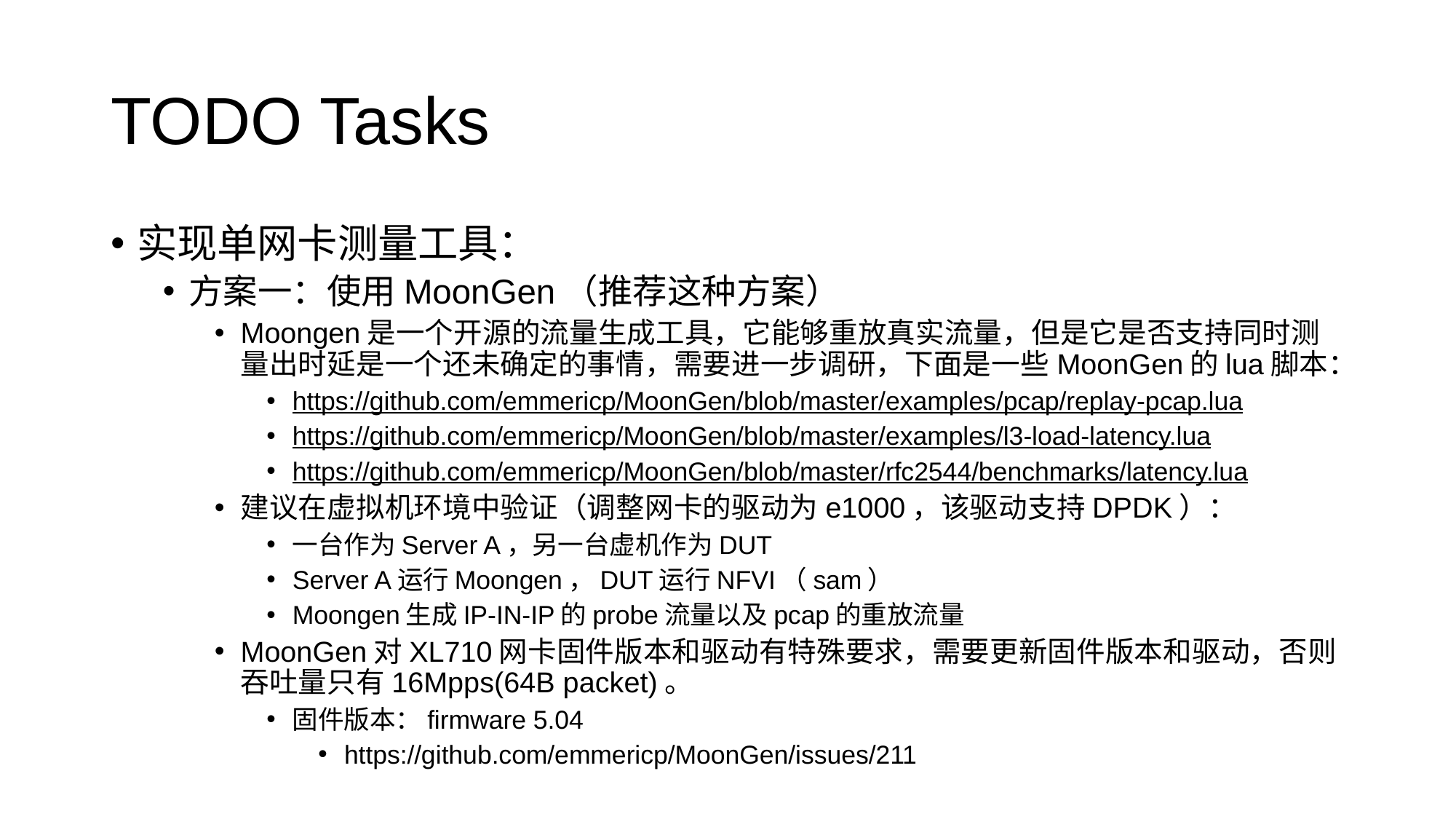

# TODO Tasks
实现单网卡测量工具：
方案一：使用MoonGen（推荐这种方案）
Moongen是一个开源的流量生成工具，它能够重放真实流量，但是它是否支持同时测量出时延是一个还未确定的事情，需要进一步调研，下面是一些MoonGen的lua脚本：
https://github.com/emmericp/MoonGen/blob/master/examples/pcap/replay-pcap.lua
https://github.com/emmericp/MoonGen/blob/master/examples/l3-load-latency.lua
https://github.com/emmericp/MoonGen/blob/master/rfc2544/benchmarks/latency.lua
建议在虚拟机环境中验证（调整网卡的驱动为e1000，该驱动支持DPDK）：
一台作为Server A，另一台虚机作为DUT
Server A运行Moongen，DUT运行NFVI（sam）
Moongen生成IP-IN-IP的probe流量以及pcap的重放流量
MoonGen对XL710网卡固件版本和驱动有特殊要求，需要更新固件版本和驱动，否则吞吐量只有16Mpps(64B packet)。
固件版本：firmware 5.04
https://github.com/emmericp/MoonGen/issues/211